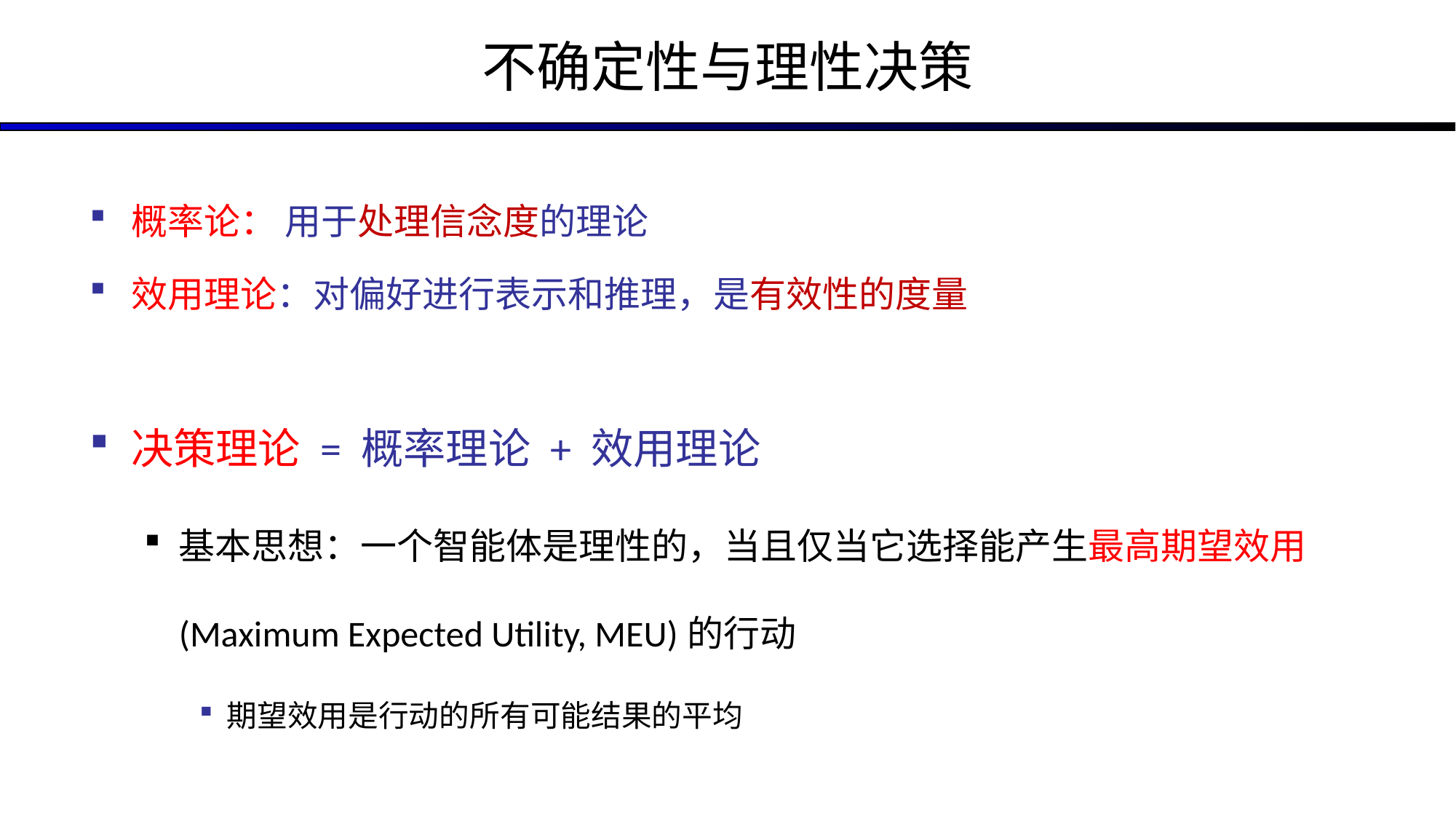

# 不确定性与理性决策
概率论： 用于处理信念度的理论
效用理论：对偏好进行表示和推理，是有效性的度量

决策理论 = 概率理论 + 效用理论
基本思想：一个智能体是理性的，当且仅当它选择能产生最高期望效用(Maximum Expected Utility, MEU)的行动
期望效用是行动的所有可能结果的平均